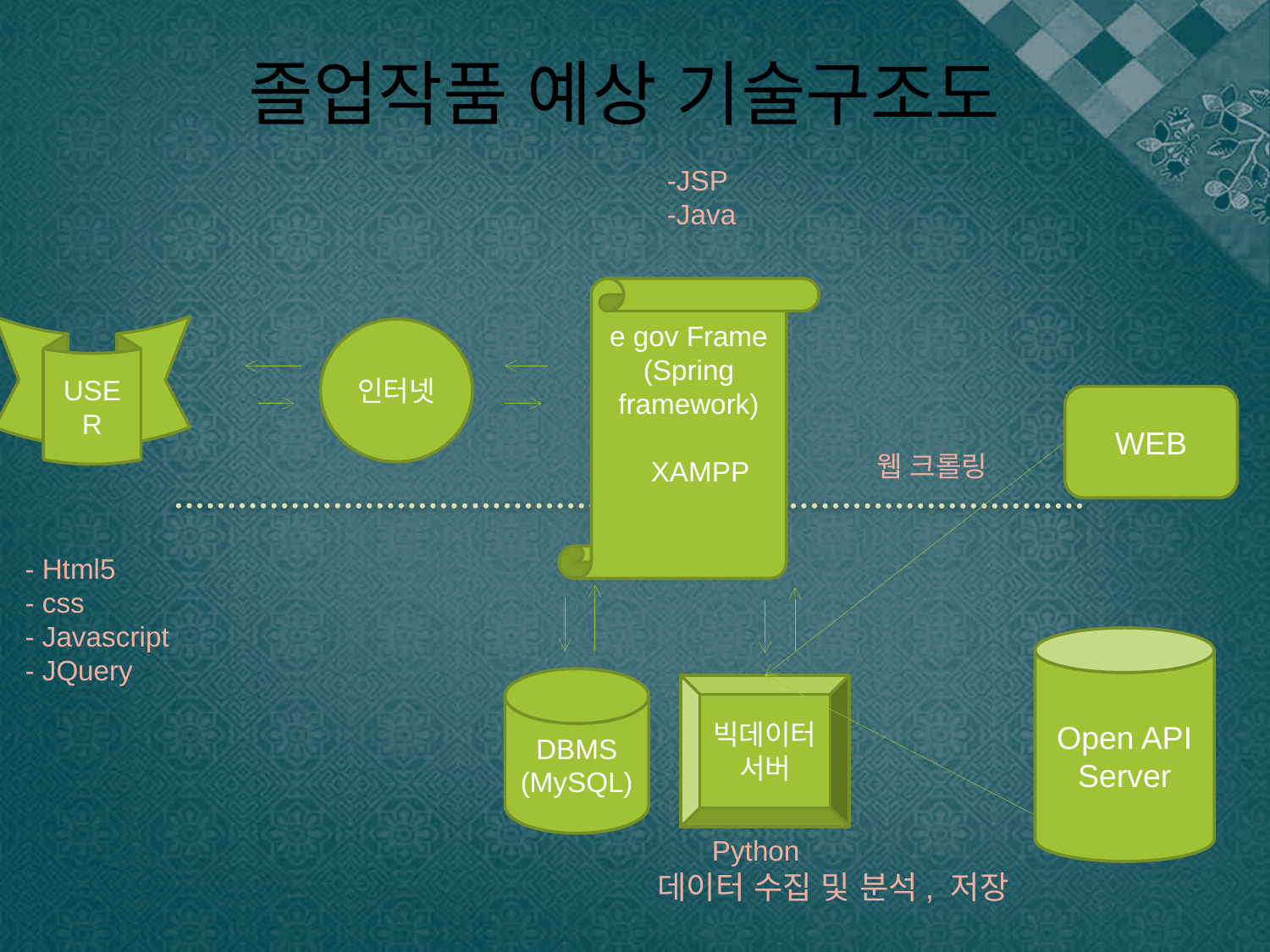

# 졸업작품 예상 기술구조도
-JSP
-Java
e gov Frame
(Spring framework)

      XAMPP

USER
인터넷
WEB
웹 크롤링
- Html5
- css
- Javascript
- JQuery
Open API Server
DBMS
(MySQL)
빅데이터 서버
Python
데이터 수집 및 분석, 저장